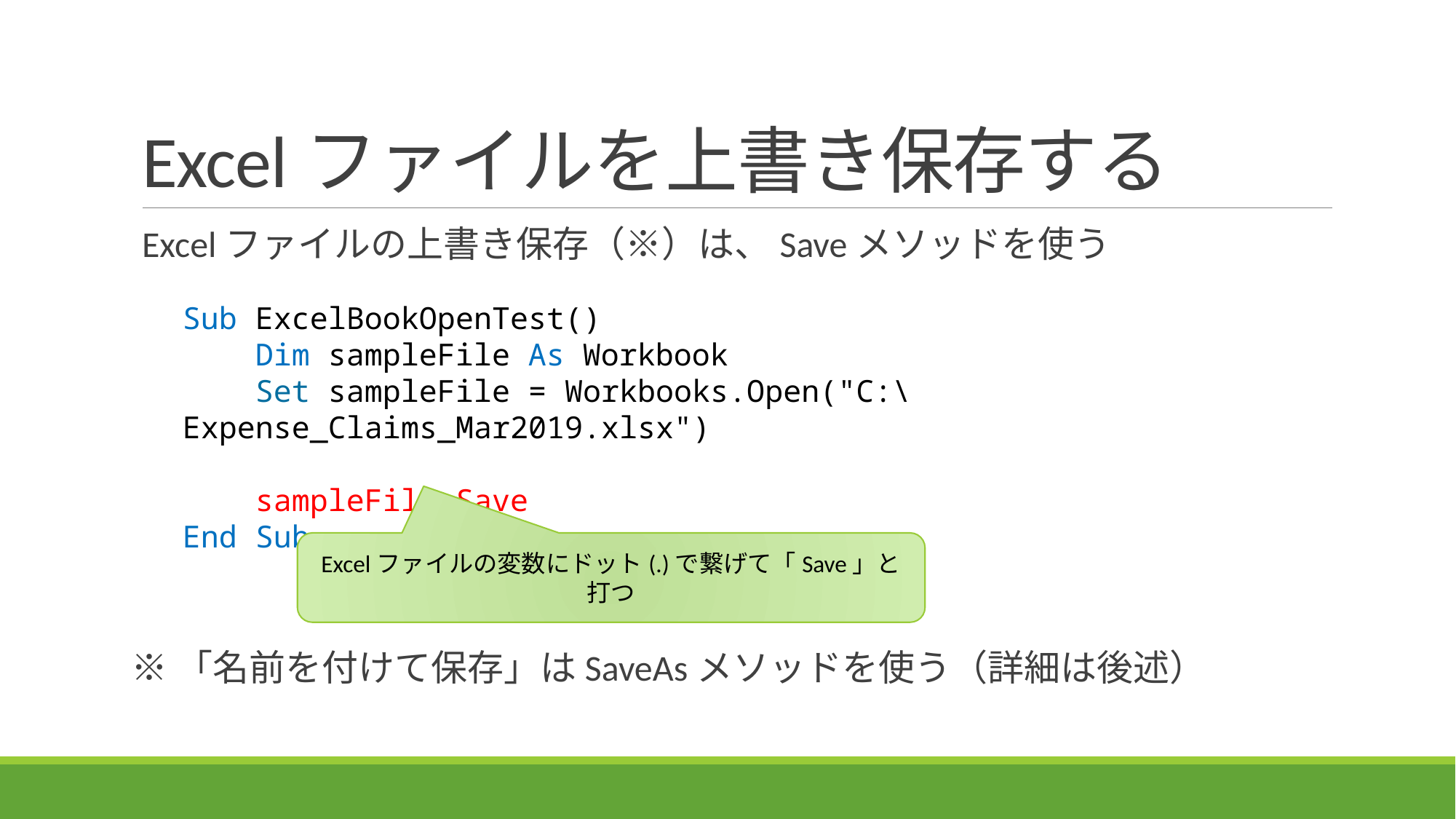

# Excelファイルを上書き保存する
Excelファイルの上書き保存（※）は、Saveメソッドを使う

※「名前を付けて保存」はSaveAsメソッドを使う（詳細は後述）
Sub ExcelBookOpenTest()
    Dim sampleFile As Workbook
    Set sampleFile = Workbooks.Open("C:\Expense_Claims_Mar2019.xlsx")

    sampleFile.Save
End Sub
Excelファイルの変数にドット(.)で繋げて「Save」と打つ